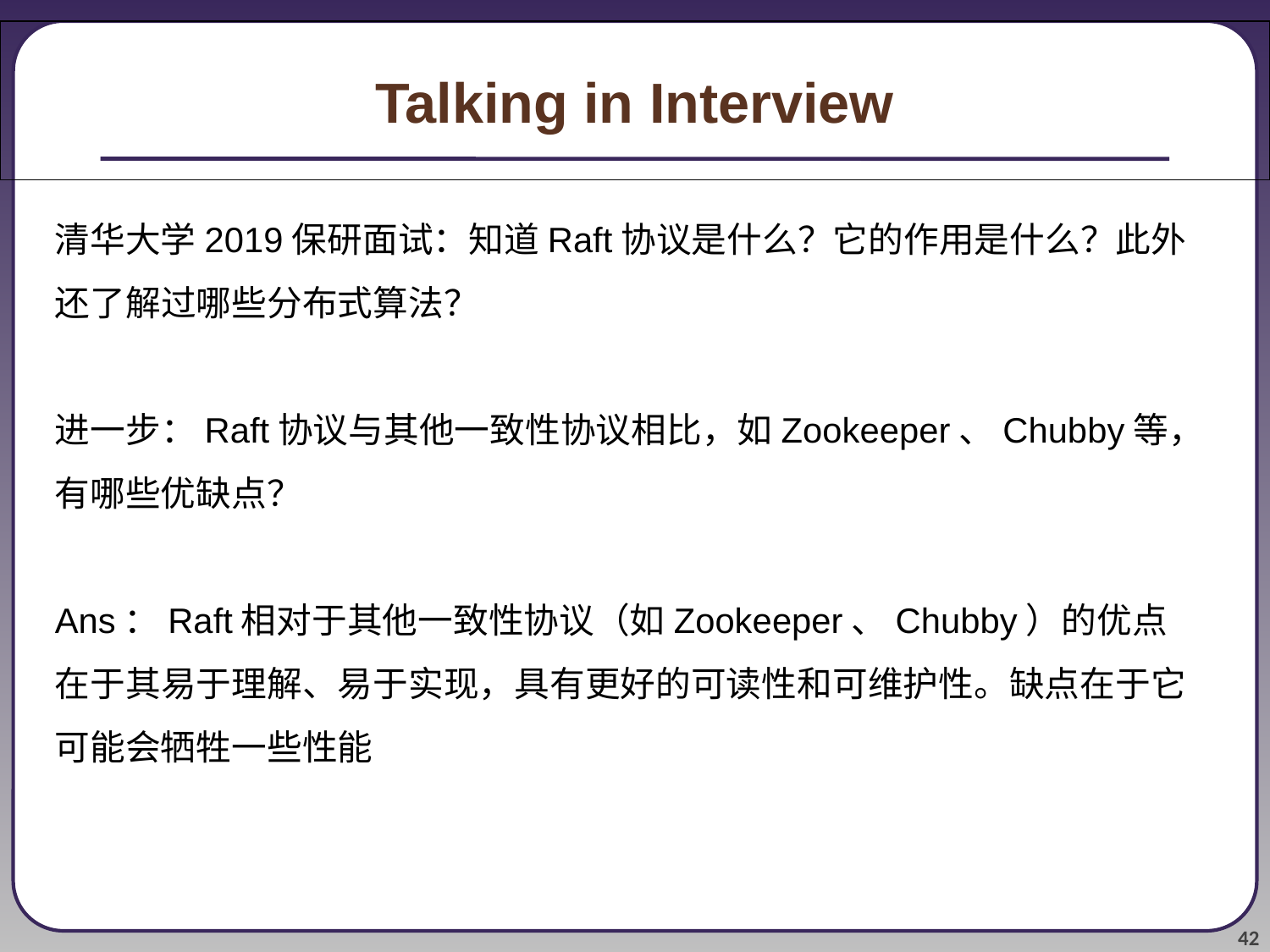

Talking in Interview
清华大学2019保研面试：知道Raft协议是什么？它的作用是什么？此外还了解过哪些分布式算法？

进一步：Raft协议与其他一致性协议相比，如Zookeeper、Chubby等，有哪些优缺点？

Ans：Raft相对于其他一致性协议（如Zookeeper、Chubby）的优点在于其易于理解、易于实现，具有更好的可读性和可维护性。缺点在于它可能会牺牲一些性能